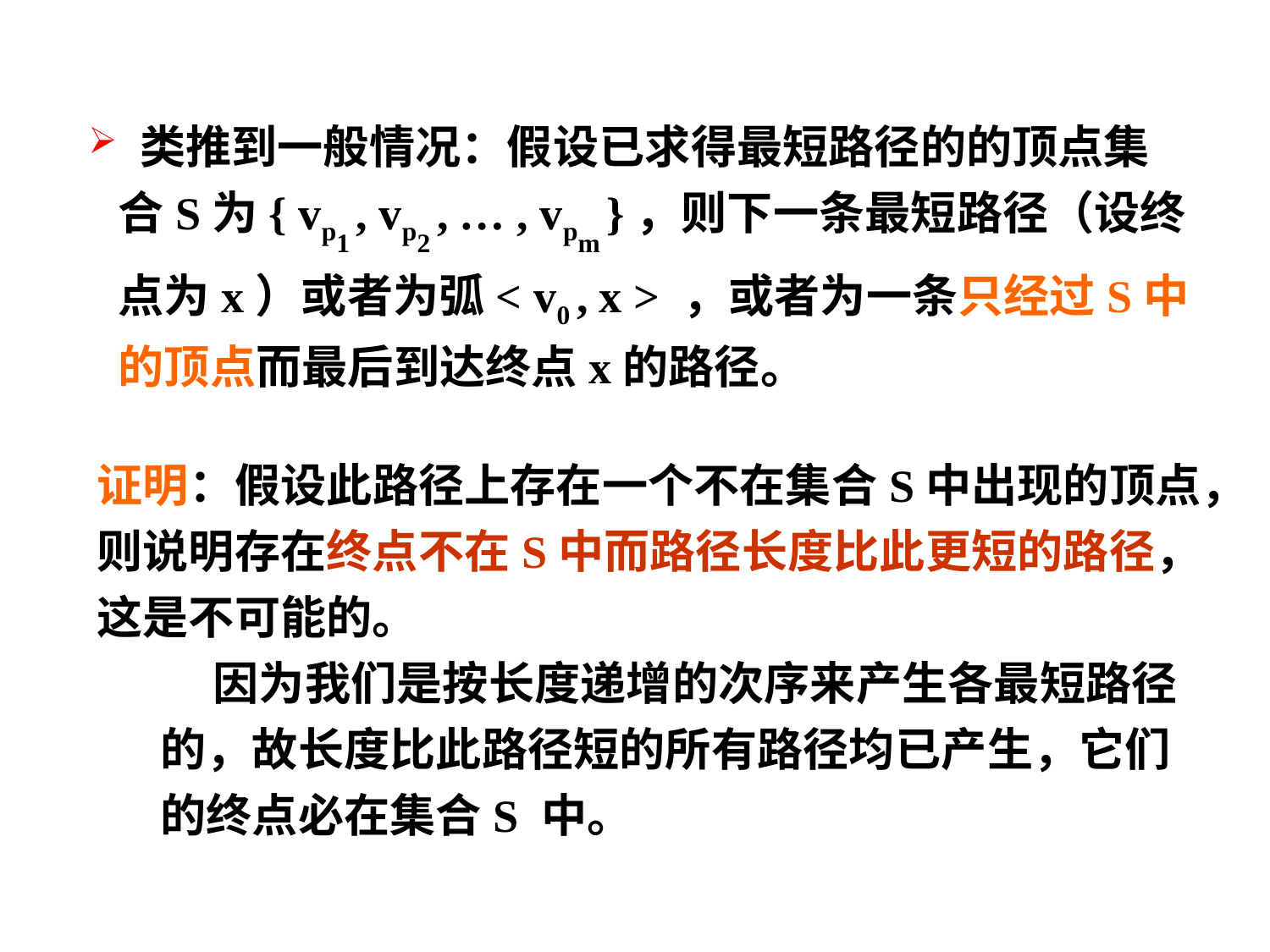

类推到一般情况：假设已求得最短路径的的顶点集合S为{ vp1 , vp2 , … , vpm }，则下一条最短路径（设终点为x）或者为弧< v0 , x > ，或者为一条只经过S中的顶点而最后到达终点x的路径。
证明：假设此路径上存在一个不在集合S中出现的顶点，则说明存在终点不在S中而路径长度比此更短的路径，这是不可能的。
    因为我们是按长度递增的次序来产生各最短路径的，故长度比此路径短的所有路径均已产生，它们的终点必在集合S 中。